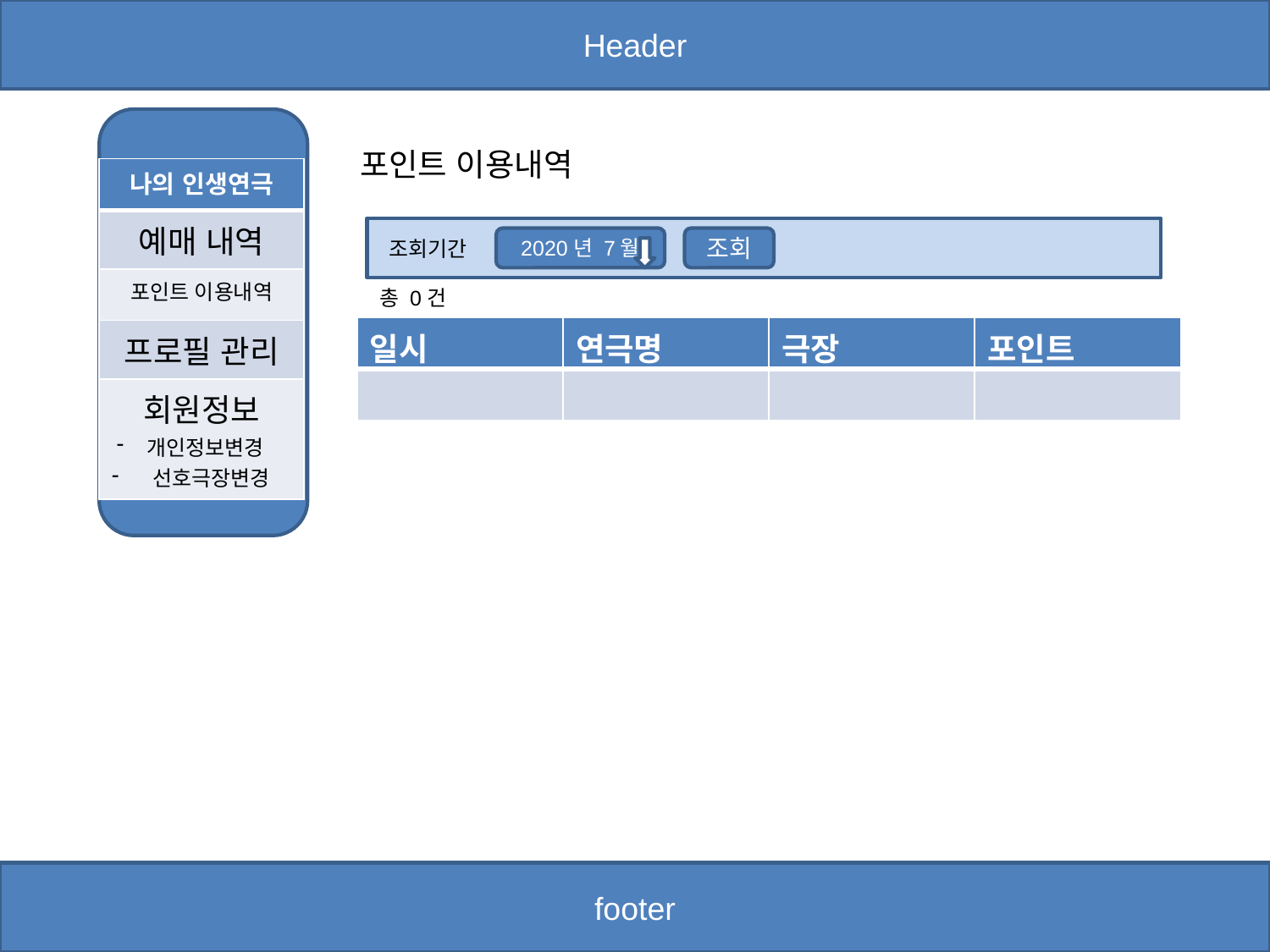

Header

포인트 이용내역
| 나의 인생연극 |
| --- |
| 예매 내역 |
| 포인트 이용내역 |
| 프로필 관리 |
| 회원정보 개인정보변경 선호극장변경 |

2020년 7월
조회
조회기간

총 0건
| 일시 | 연극명 | 극장 | 포인트 |
| --- | --- | --- | --- |
|  |  |  |  |
footer